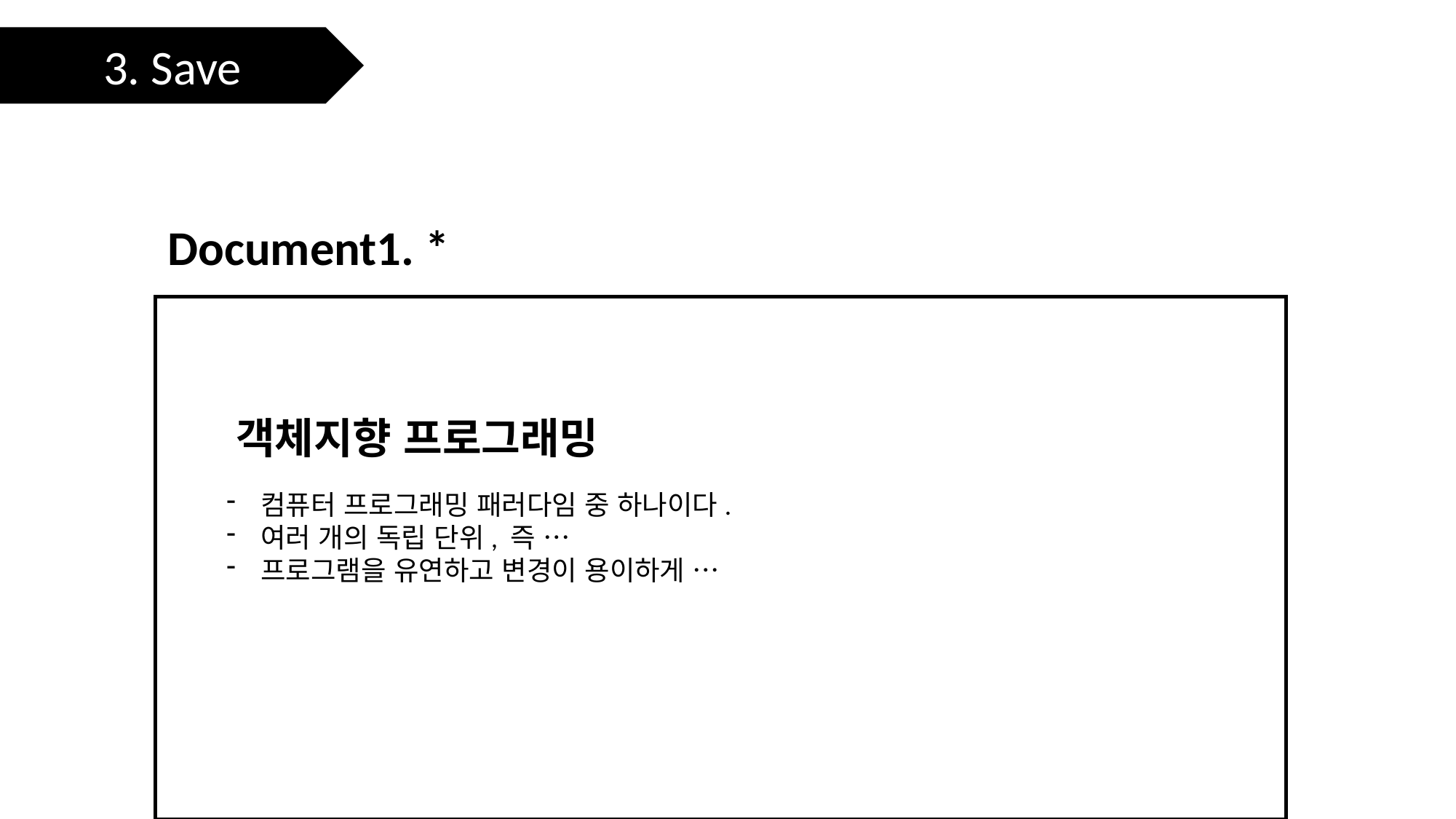

3. Save
Document1. *

객체지향 프로그래밍
컴퓨터 프로그래밍 패러다임 중 하나이다.
여러 개의 독립 단위, 즉 …
프로그램을 유연하고 변경이 용이하게 …